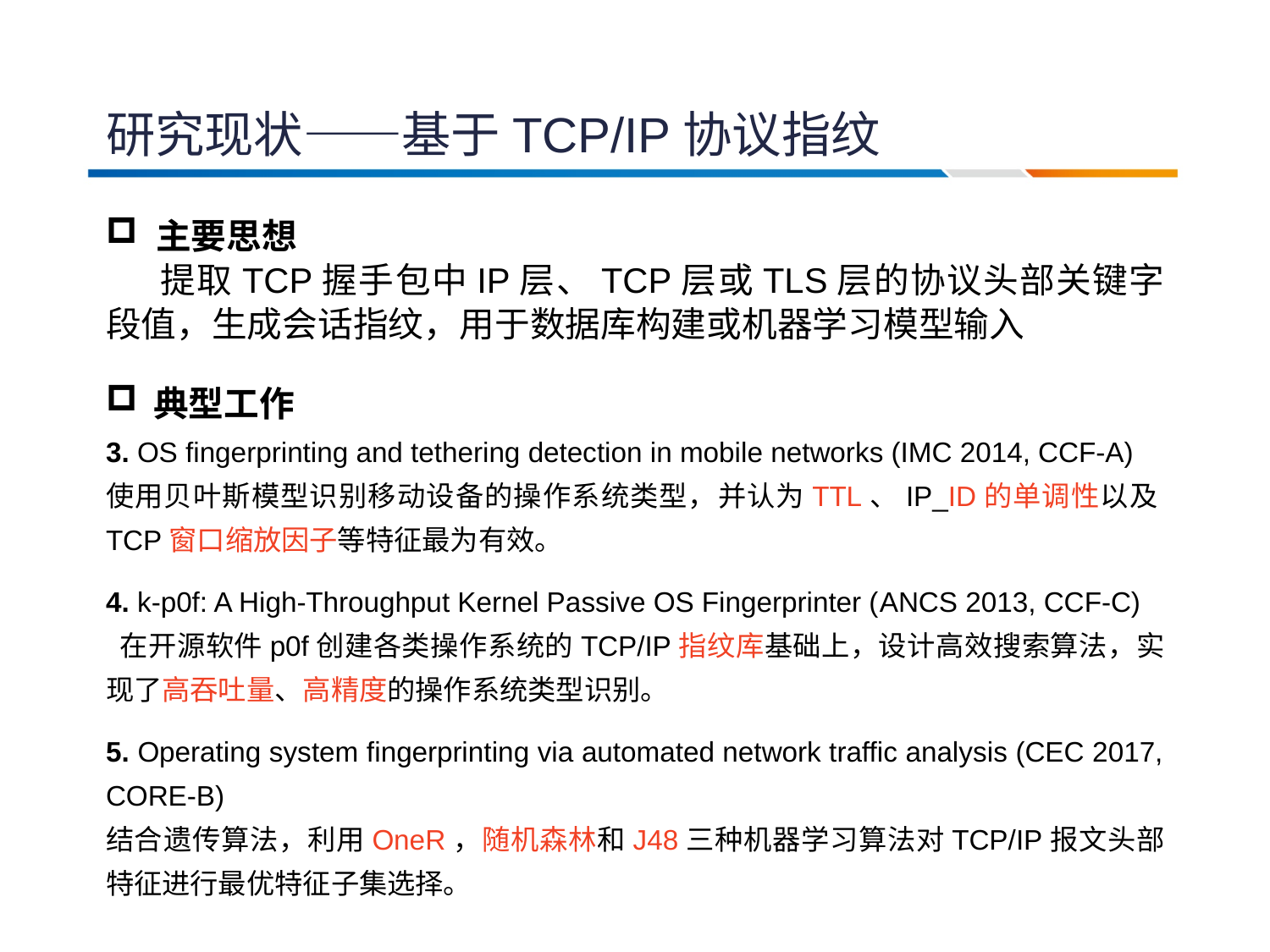

研究现状——基于TCP/IP协议指纹
主要思想
     提取TCP握手包中IP层、TCP层或TLS层的协议头部关键字段值，生成会话指纹，用于数据库构建或机器学习模型输入
典型工作
3. OS fingerprinting and tethering detection in mobile networks (IMC 2014, CCF-A)
使用贝叶斯模型识别移动设备的操作系统类型，并认为TTL、IP_ID的单调性以及TCP窗口缩放因子等特征最为有效。
4. k-p0f: A High-Throughput Kernel Passive OS Fingerprinter (ANCS 2013, CCF-C)
 在开源软件p0f创建各类操作系统的TCP/IP指纹库基础上，设计高效搜索算法，实现了高吞吐量、高精度的操作系统类型识别。
5. Operating system fingerprinting via automated network traffic analysis (CEC 2017, CORE-B)
结合遗传算法，利用OneR，随机森林和J48三种机器学习算法对TCP/IP报文头部特征进行最优特征子集选择。